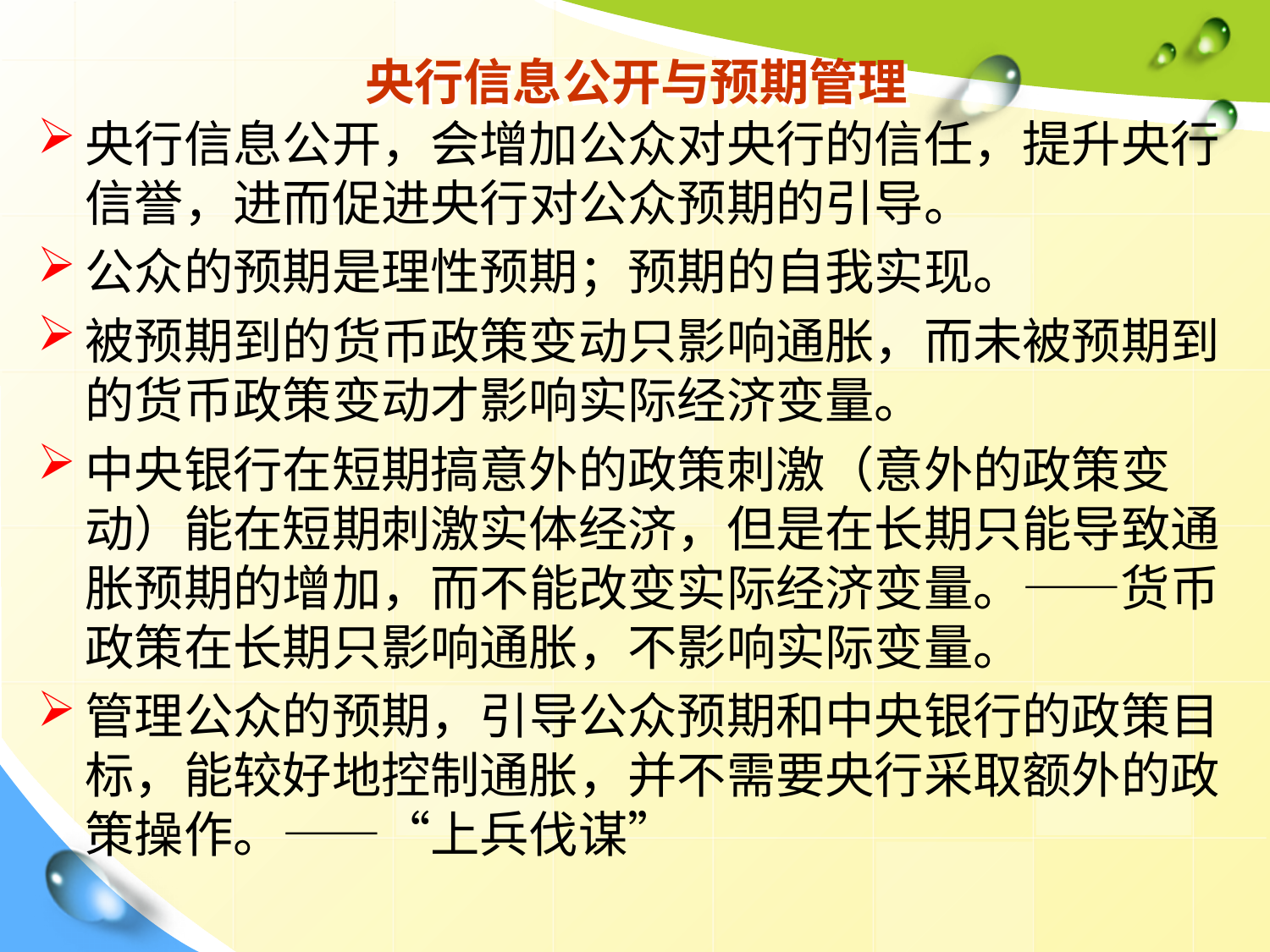

# 央行信息公开与预期管理
央行信息公开，会增加公众对央行的信任，提升央行信誉，进而促进央行对公众预期的引导。
公众的预期是理性预期；预期的自我实现。
被预期到的货币政策变动只影响通胀，而未被预期到的货币政策变动才影响实际经济变量。
中央银行在短期搞意外的政策刺激（意外的政策变动）能在短期刺激实体经济，但是在长期只能导致通胀预期的增加，而不能改变实际经济变量。——货币政策在长期只影响通胀，不影响实际变量。
管理公众的预期，引导公众预期和中央银行的政策目标，能较好地控制通胀，并不需要央行采取额外的政策操作。——“上兵伐谋”